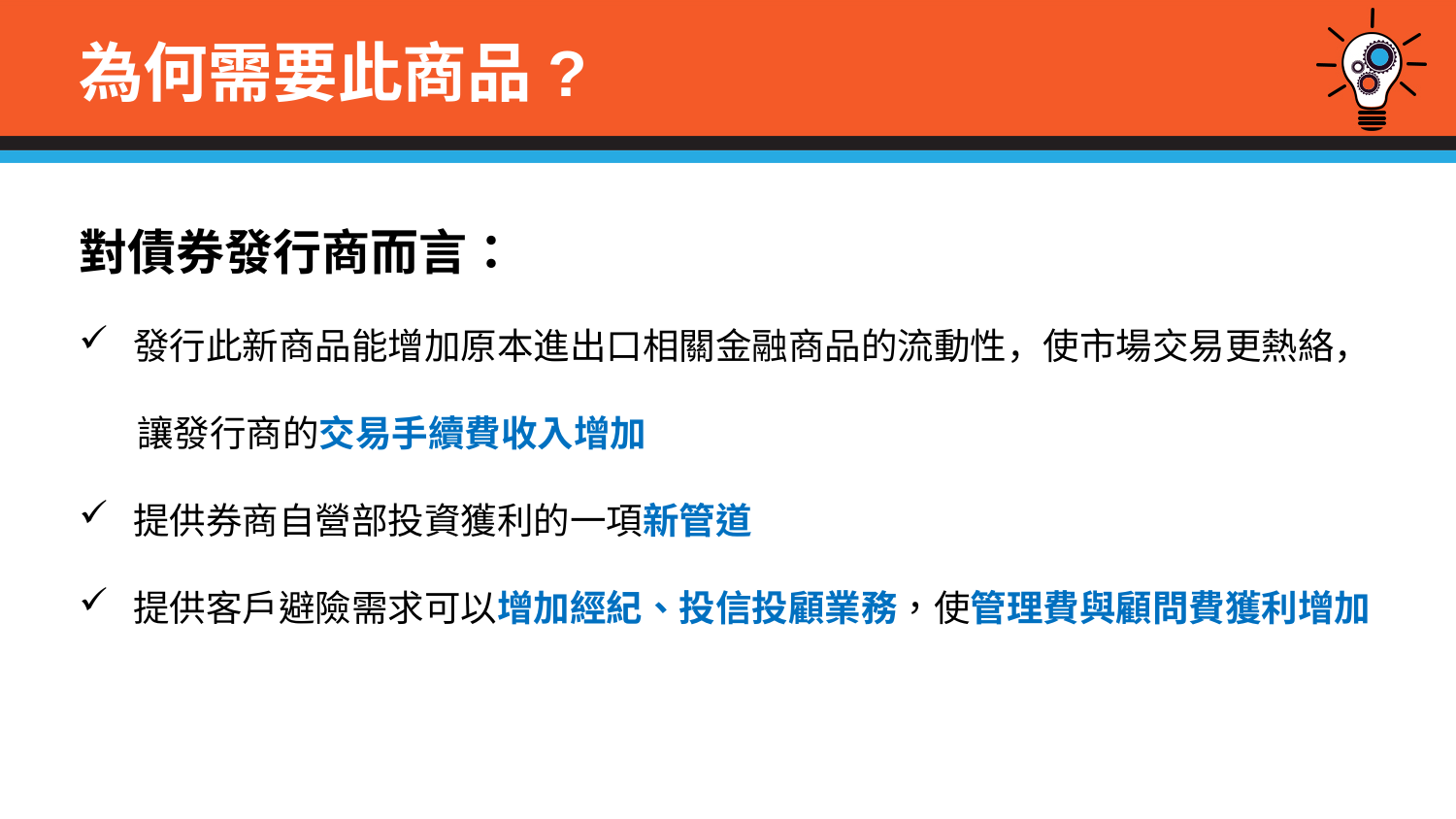

# 為何需要此商品?
對債券發行商而言：

發行此新商品能增加原本進出口相關金融商品的流動性，使市場交易更熱絡，

      讓發行商的交易手續費收入增加

提供券商自營部投資獲利的一項新管道

提供客戶避險需求可以增加經紀、投信投顧業務，使管理費與顧問費獲利增加